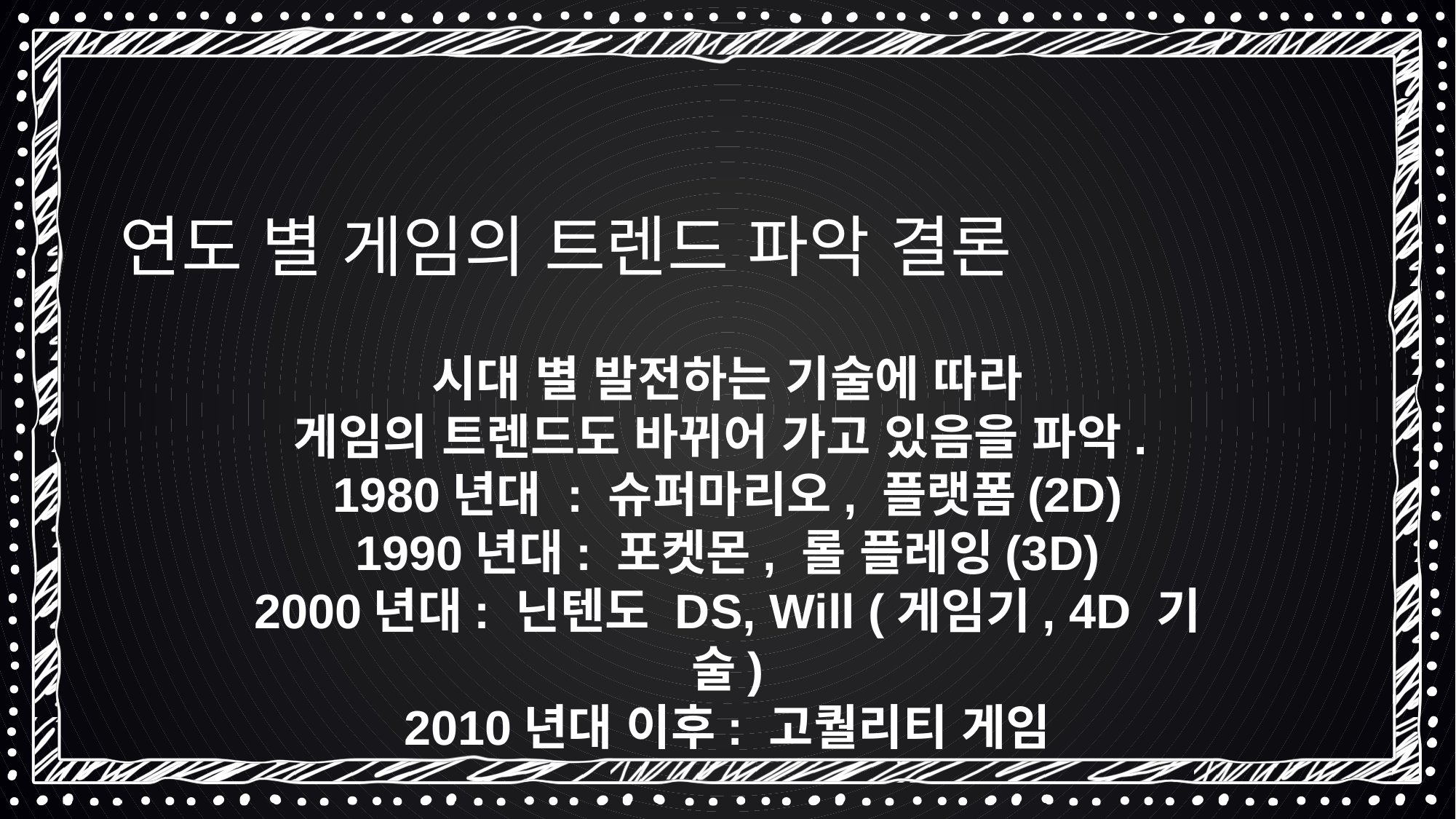

# 연도 별 게임의 트렌드 파악 결론
시대 별 발전하는 기술에 따라
게임의 트렌드도 바뀌어 가고 있음을 파악.
1980년대 : 슈퍼마리오, 플랫폼(2D)
1990년대: 포켓몬, 롤 플레잉(3D)
2000년대: 닌텐도 DS, Will (게임기, 4D 기술)
2010년대 이후: 고퀄리티 게임